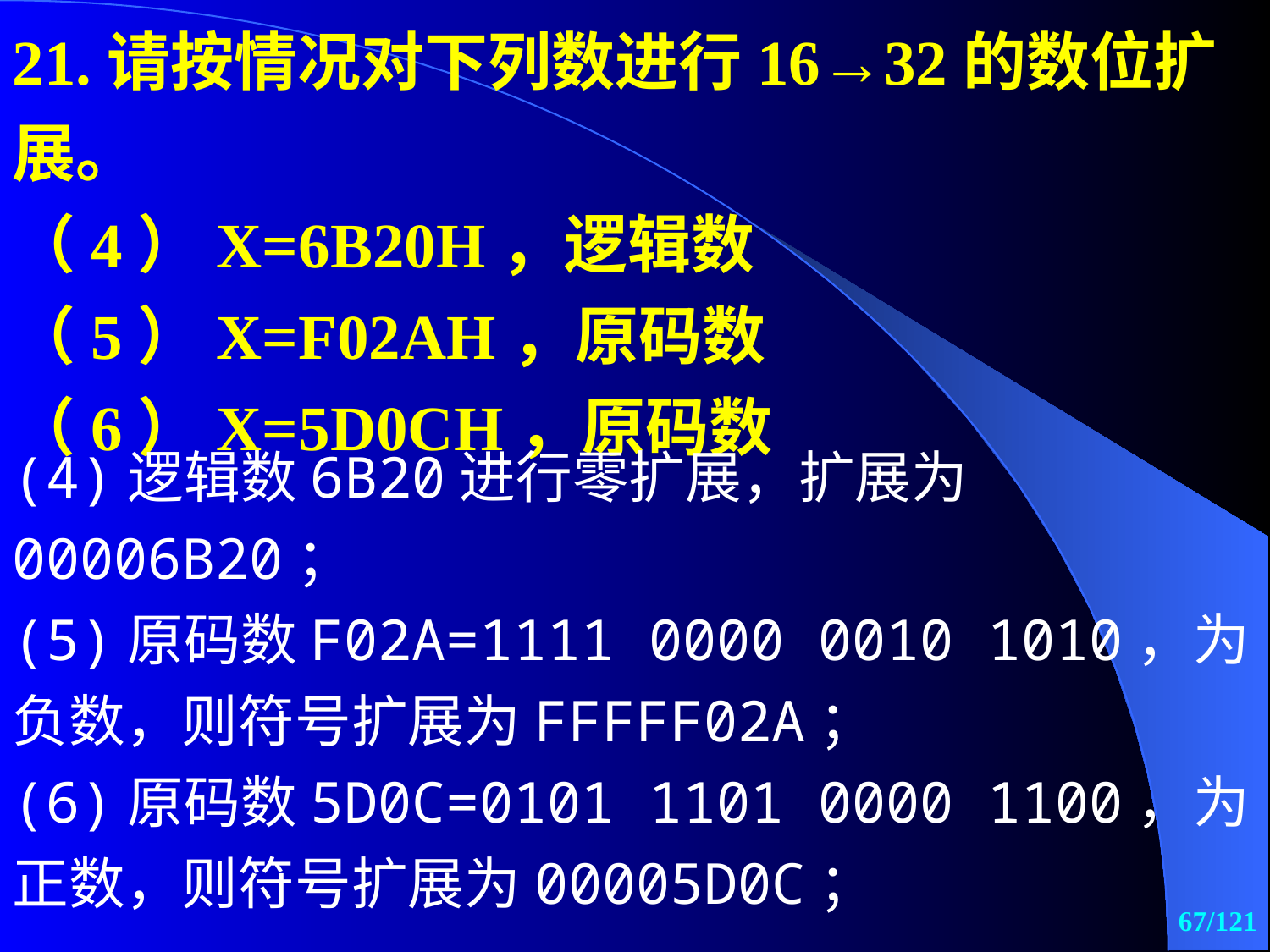

21.请按情况对下列数进行16→32的数位扩展。
（4）X=6B20H，逻辑数
（5）X=F02AH，原码数
（6）X=5D0CH，原码数
(4)逻辑数6B20进行零扩展，扩展为00006B20；
(5)原码数F02A=1111 0000 0010 1010，为负数，则符号扩展为FFFFF02A；
(6)原码数5D0C=0101 1101 0000 1100，为正数，则符号扩展为00005D0C；
67/121